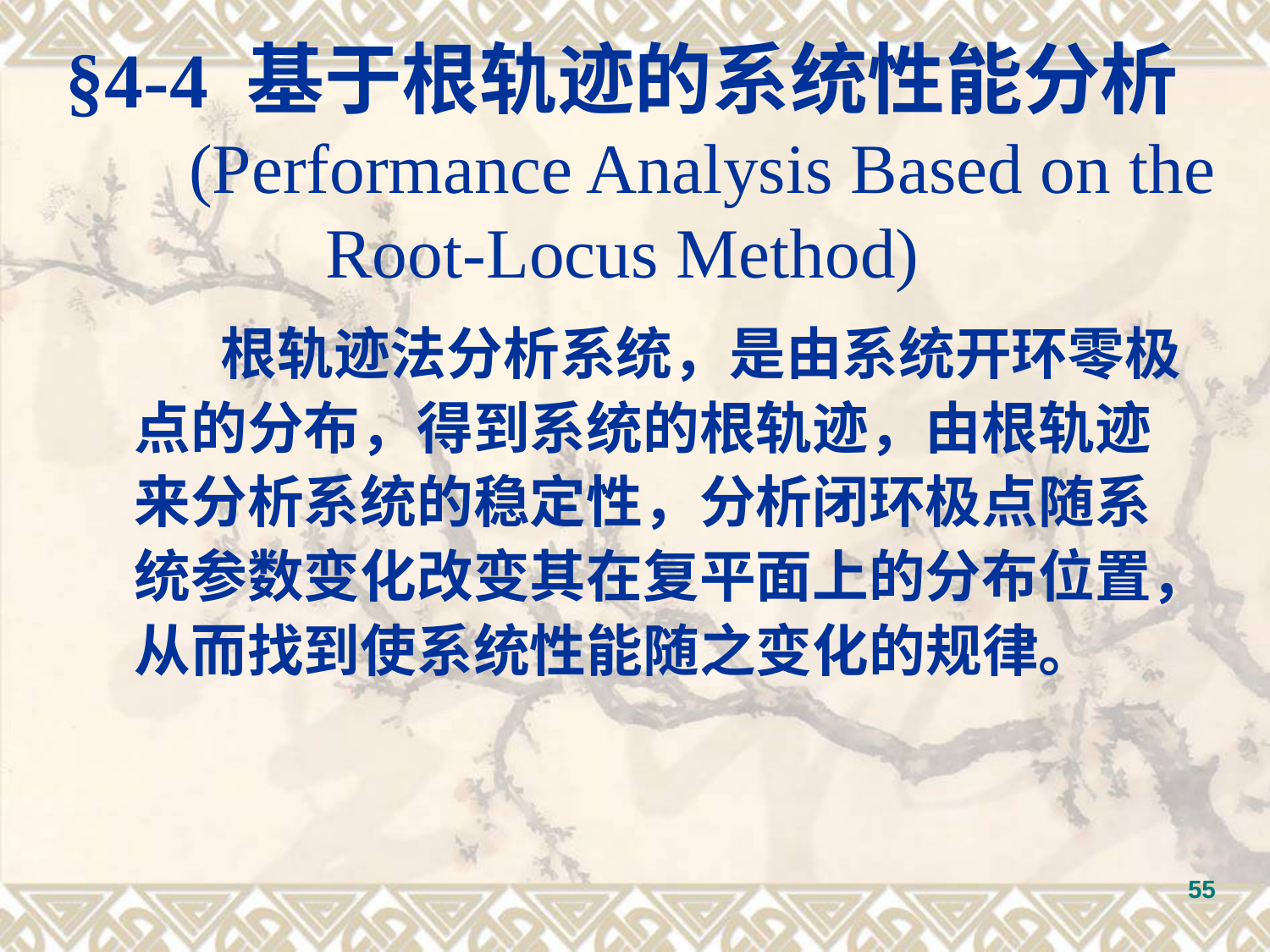

§4-4 基于根轨迹的系统性能分析
         (Performance Analysis Based on the Root-Locus Method)
             根轨迹法分析系统，是由系统开环零极点的分布，得到系统的根轨迹，由根轨迹来分析系统的稳定性，分析闭环极点随系统参数变化改变其在复平面上的分布位置，从而找到使系统性能随之变化的规律。
55
55